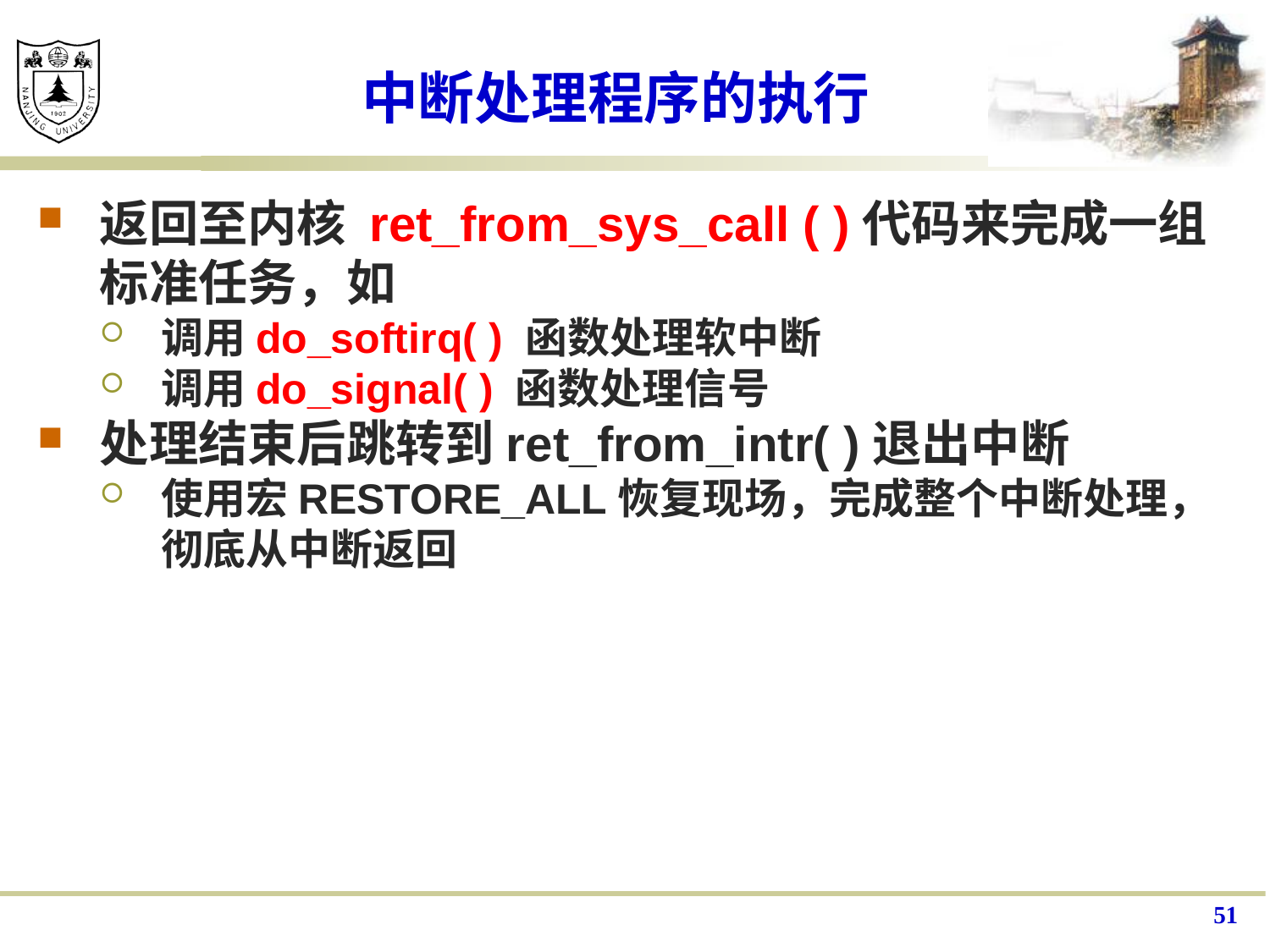

# 中断处理程序的执行
返回至内核 ret_from_sys_call ( )代码来完成一组标准任务，如
调用do_softirq( ) 函数处理软中断
调用do_signal( ) 函数处理信号
处理结束后跳转到ret_from_intr( )退出中断
使用宏RESTORE_ALL恢复现场，完成整个中断处理，彻底从中断返回

51